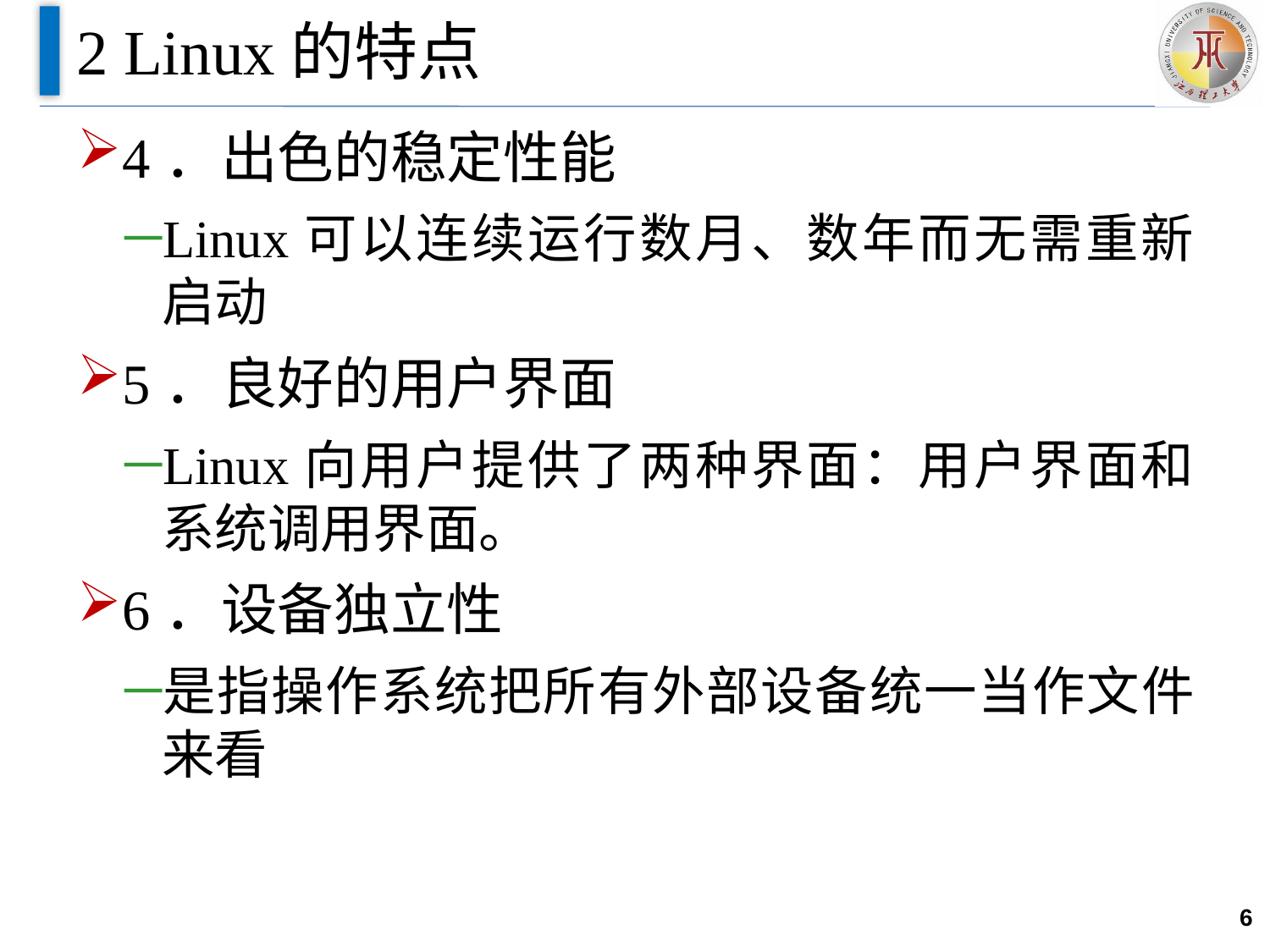

# 2 Linux的特点
4．出色的稳定性能
Linux可以连续运行数月、数年而无需重新启动
5．良好的用户界面
Linux向用户提供了两种界面：用户界面和系统调用界面。
6．设备独立性
是指操作系统把所有外部设备统一当作文件来看
6